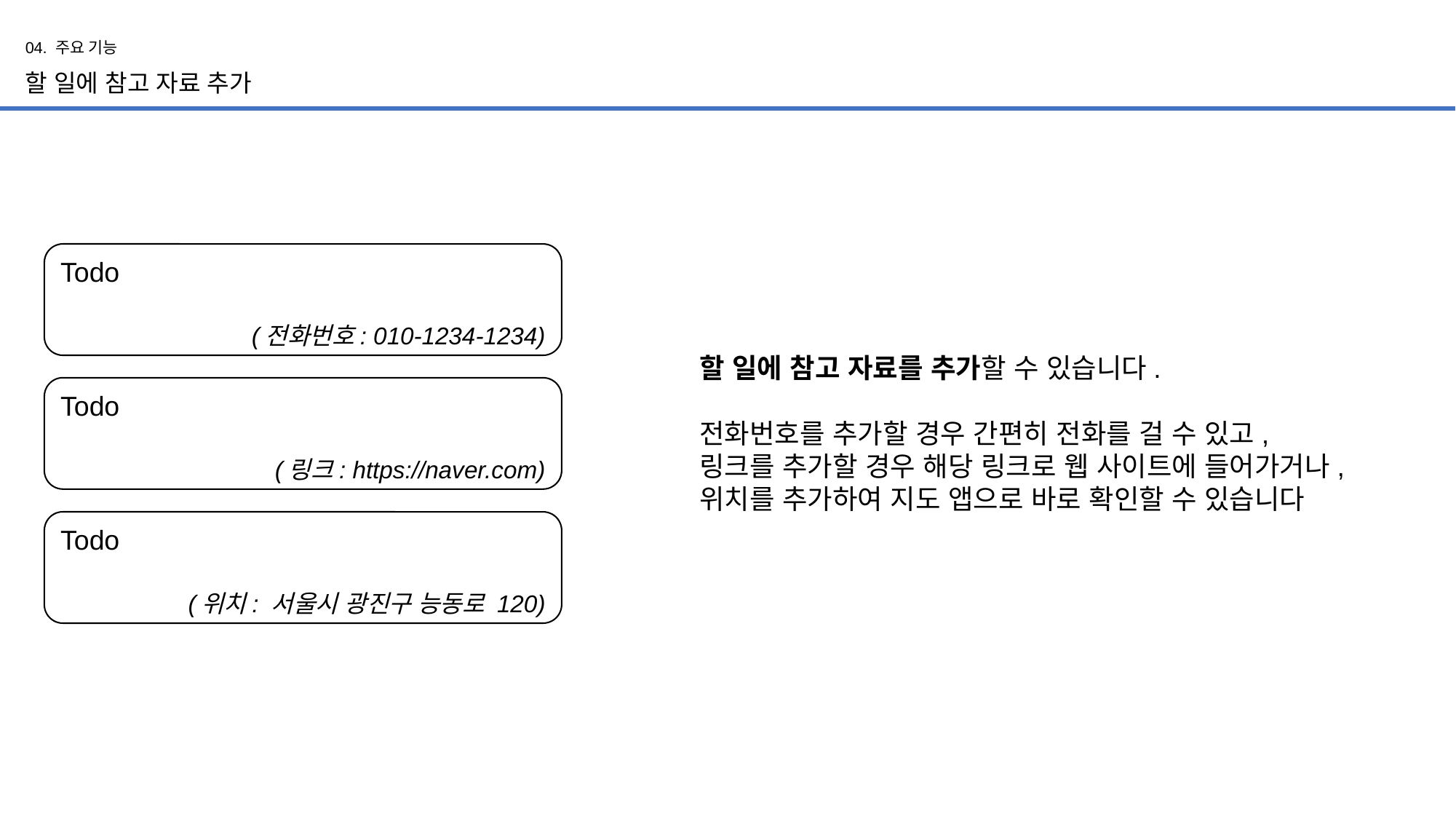

04. 주요 기능
할 일에 참고 자료 추가
Todo

(전화번호: 010-1234-1234)
할 일에 참고 자료를 추가할 수 있습니다.

전화번호를 추가할 경우 간편히 전화를 걸 수 있고,
링크를 추가할 경우 해당 링크로 웹 사이트에 들어가거나,
위치를 추가하여 지도 앱으로 바로 확인할 수 있습니다
Todo

(링크: https://naver.com)
Todo

(위치: 서울시 광진구 능동로 120)